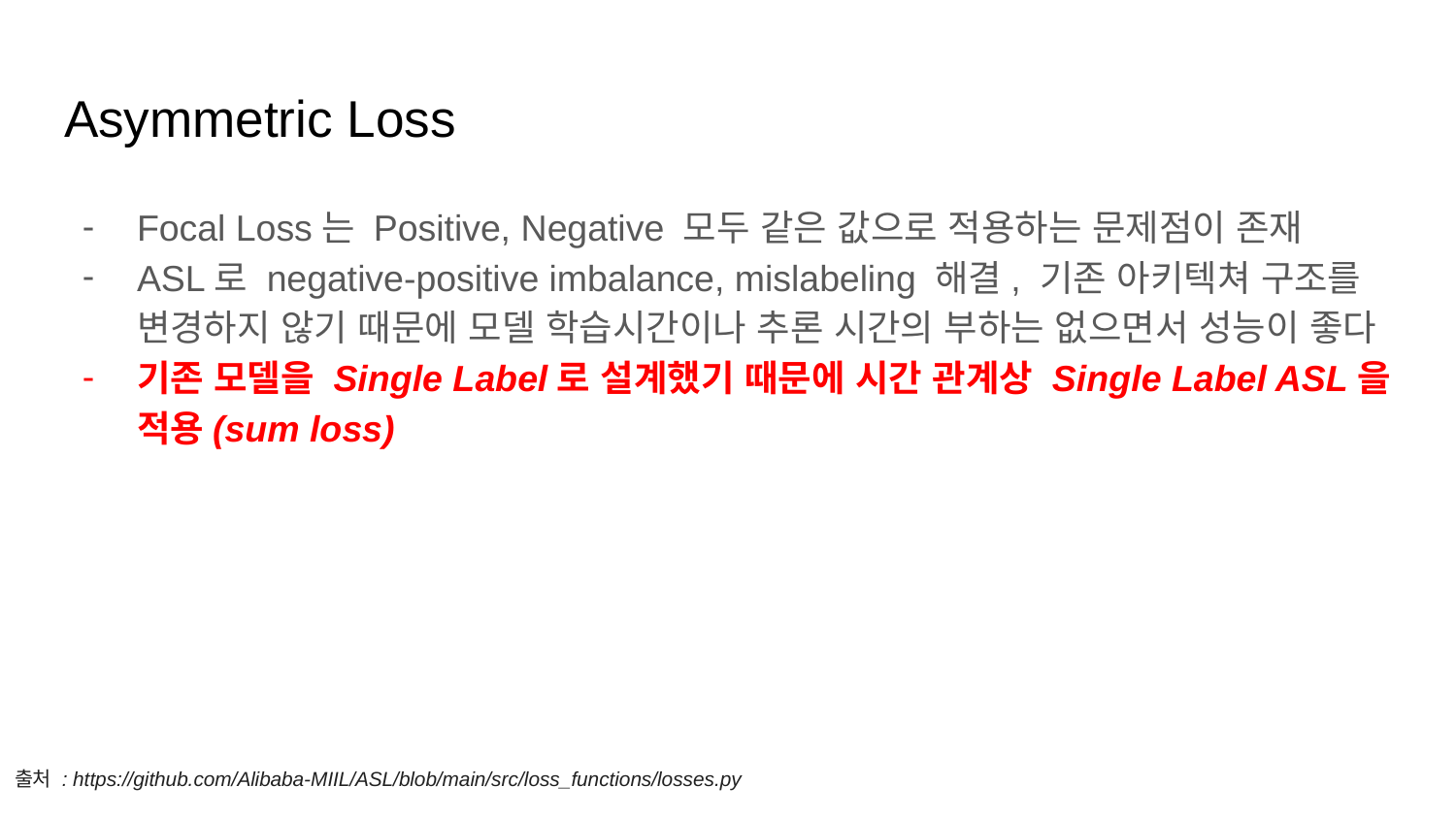

# Asymmetric Loss
Focal Loss는 Positive, Negative 모두 같은 값으로 적용하는 문제점이 존재
ASL로 negative-positive imbalance, mislabeling 해결, 기존 아키텍쳐 구조를 변경하지 않기 때문에 모델 학습시간이나 추론 시간의 부하는 없으면서 성능이 좋다
기존 모델을 Single Label로 설계했기 때문에 시간 관계상 Single Label ASL을 적용(sum loss)
출처 : https://github.com/Alibaba-MIIL/ASL/blob/main/src/loss_functions/losses.py